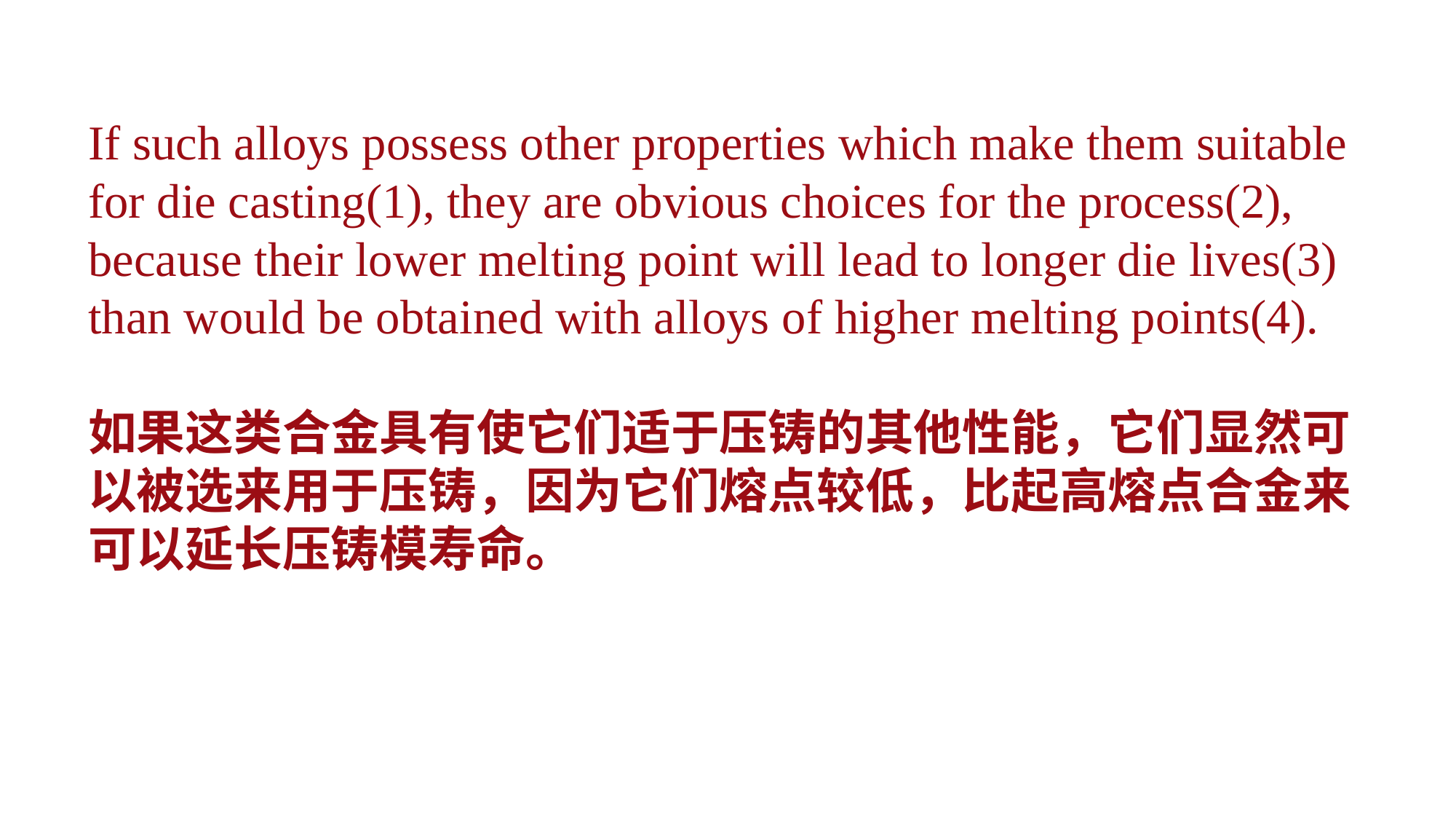

If such alloys possess other properties which make them suitable for die casting(1), they are obvious choices for the process(2), because their lower melting point will lead to longer die lives(3) than would be obtained with alloys of higher melting points(4).

如果这类合金具有使它们适于压铸的其他性能，它们显然可以被选来用于压铸，因为它们熔点较低，比起高熔点合金来可以延长压铸模寿命。